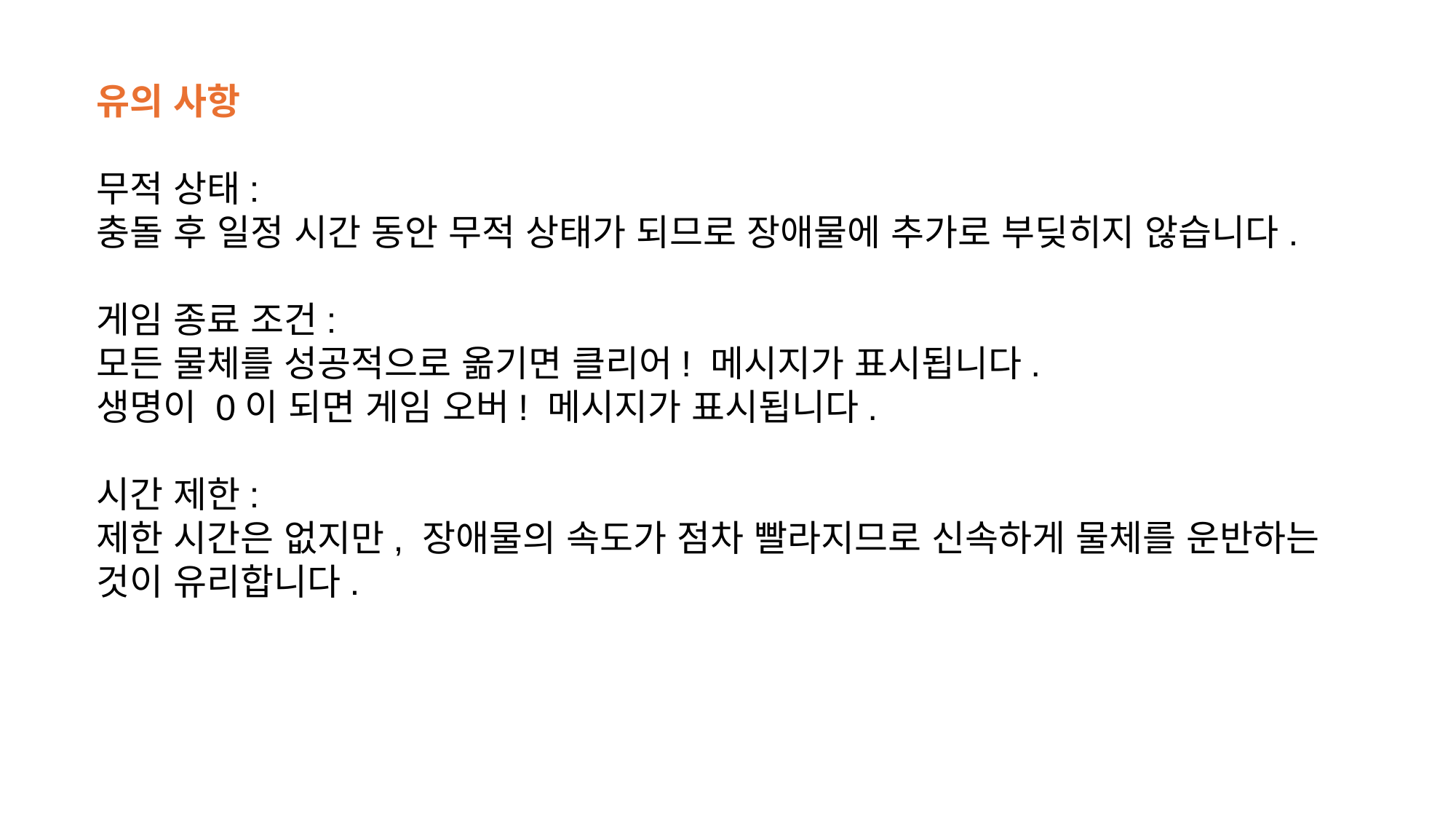

유의 사항

무적 상태:
충돌 후 일정 시간 동안 무적 상태가 되므로 장애물에 추가로 부딪히지 않습니다.

게임 종료 조건:
모든 물체를 성공적으로 옮기면 클리어! 메시지가 표시됩니다.
생명이 0이 되면 게임 오버! 메시지가 표시됩니다.

시간 제한:
제한 시간은 없지만, 장애물의 속도가 점차 빨라지므로 신속하게 물체를 운반하는 것이 유리합니다.